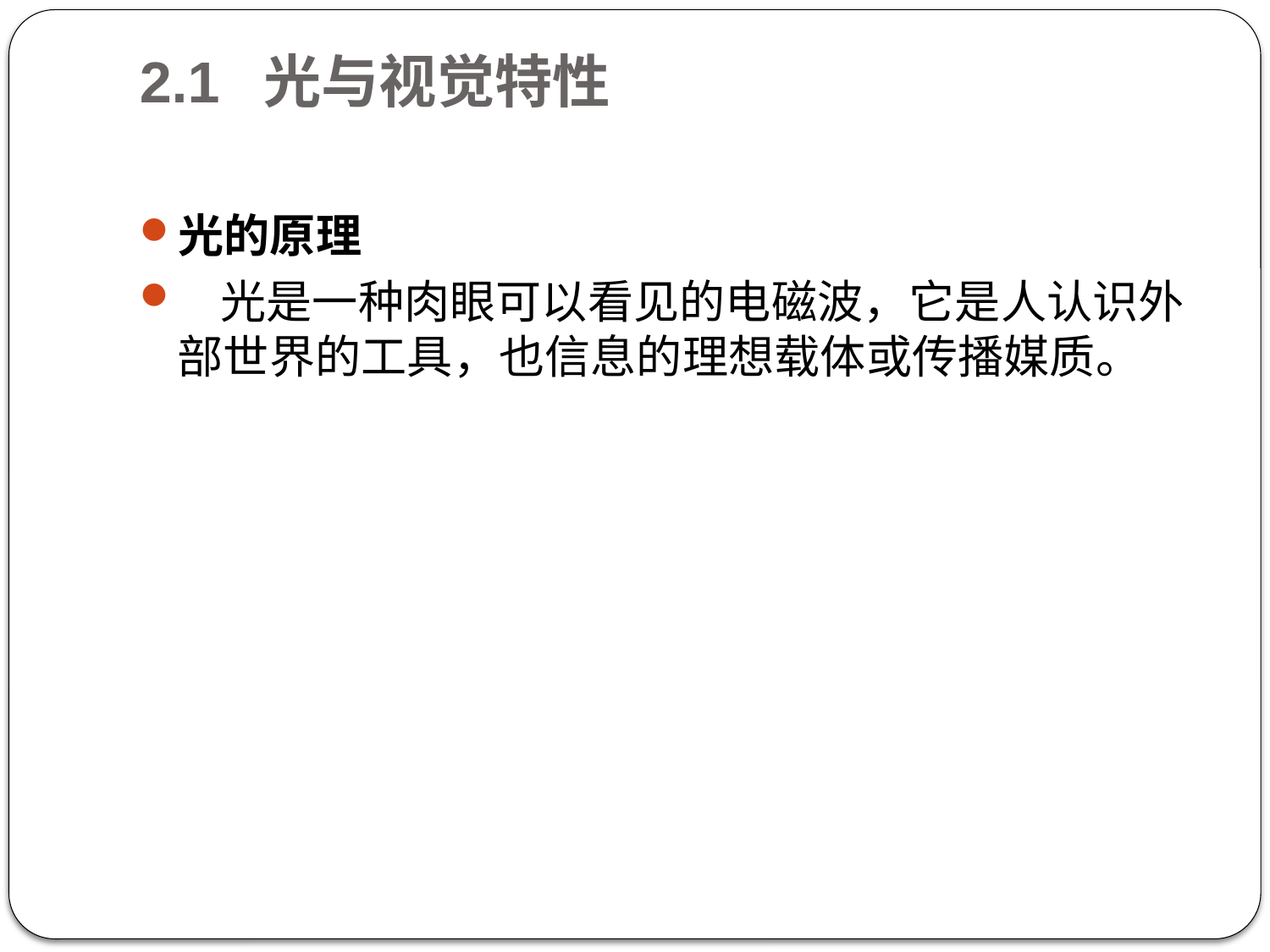

# 2.1  光与视觉特性
光的原理
   光是一种肉眼可以看见的电磁波，它是人认识外部世界的工具，也信息的理想载体或传播媒质。